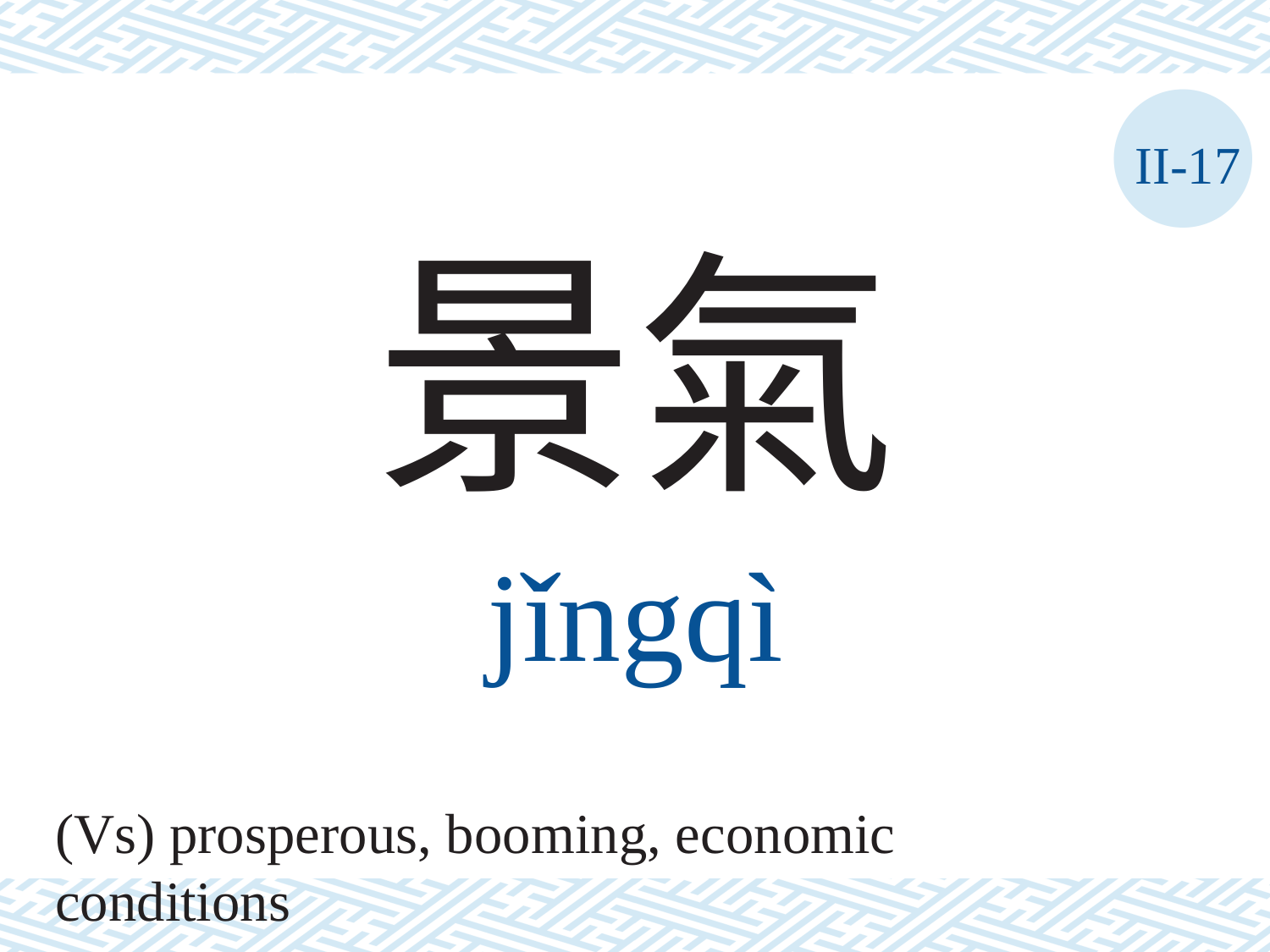

II-17
景氣
jǐngqì
(Vs) prosperous, booming, economic conditions